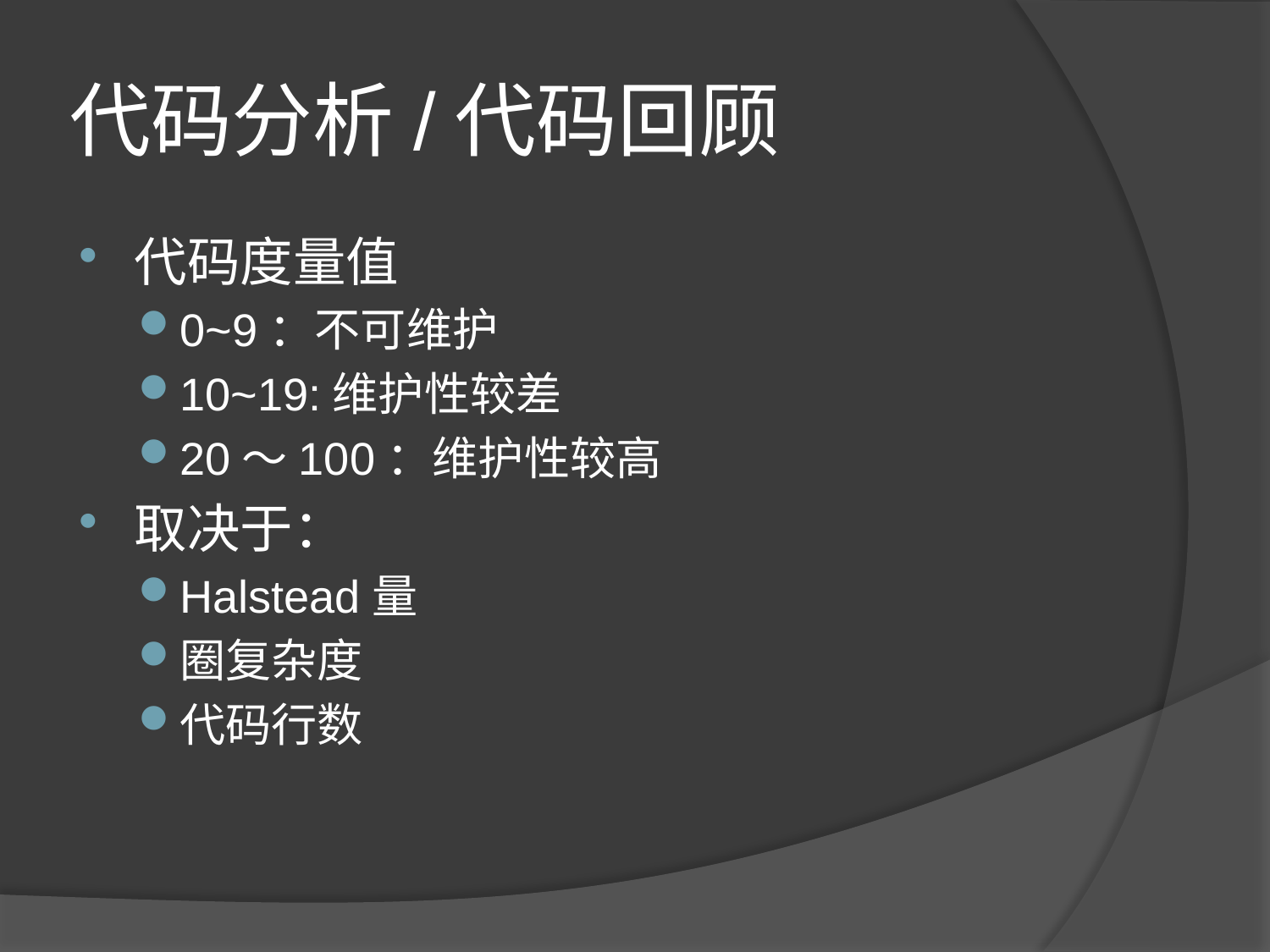

# 代码分析/代码回顾
代码度量值
0~9：不可维护
10~19:维护性较差
20～100：维护性较高
取决于：
Halstead量
圈复杂度
代码行数